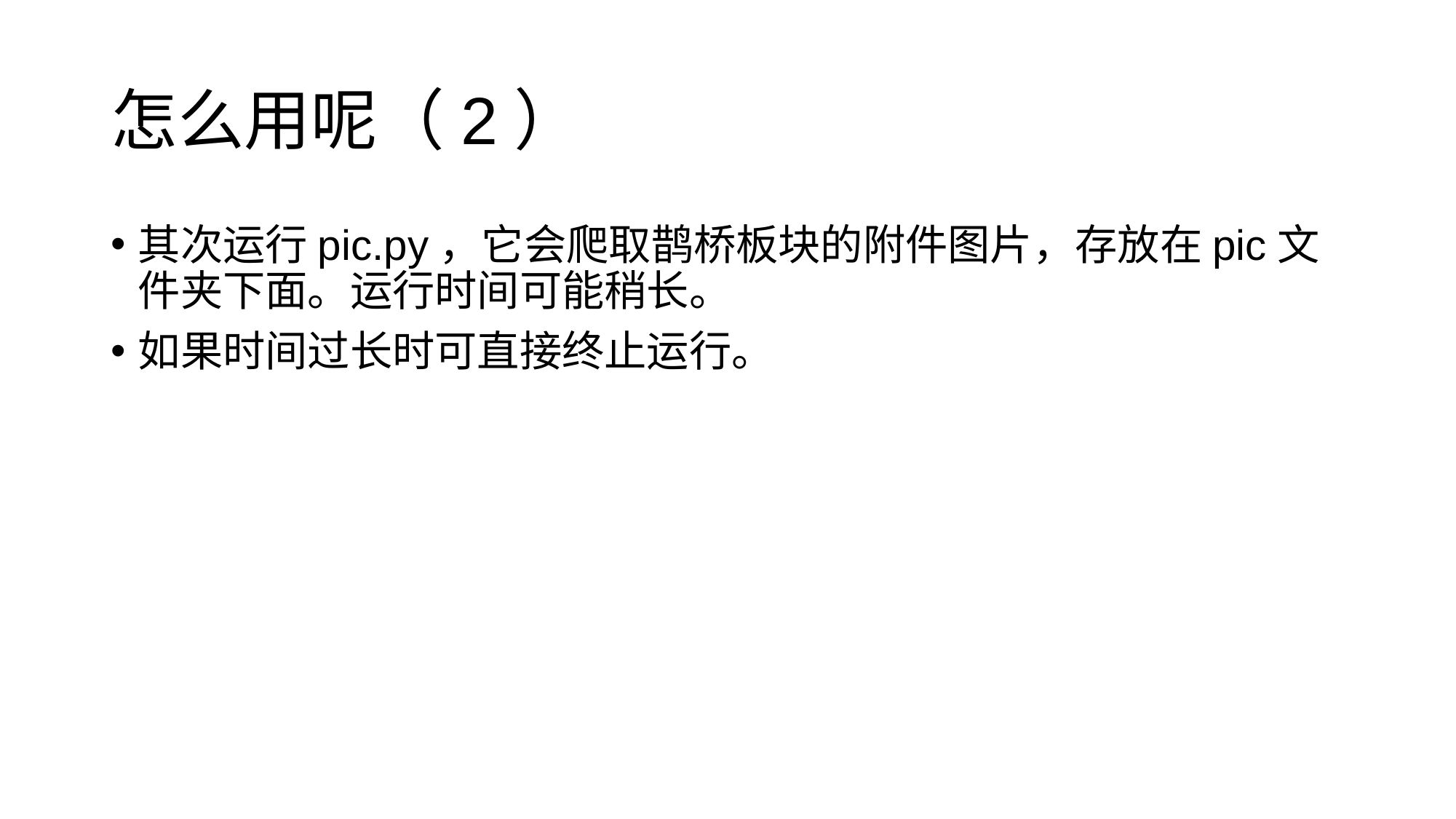

# 怎么用呢（2）
其次运行pic.py，它会爬取鹊桥板块的附件图片，存放在pic文件夹下面。运行时间可能稍长。
如果时间过长时可直接终止运行。